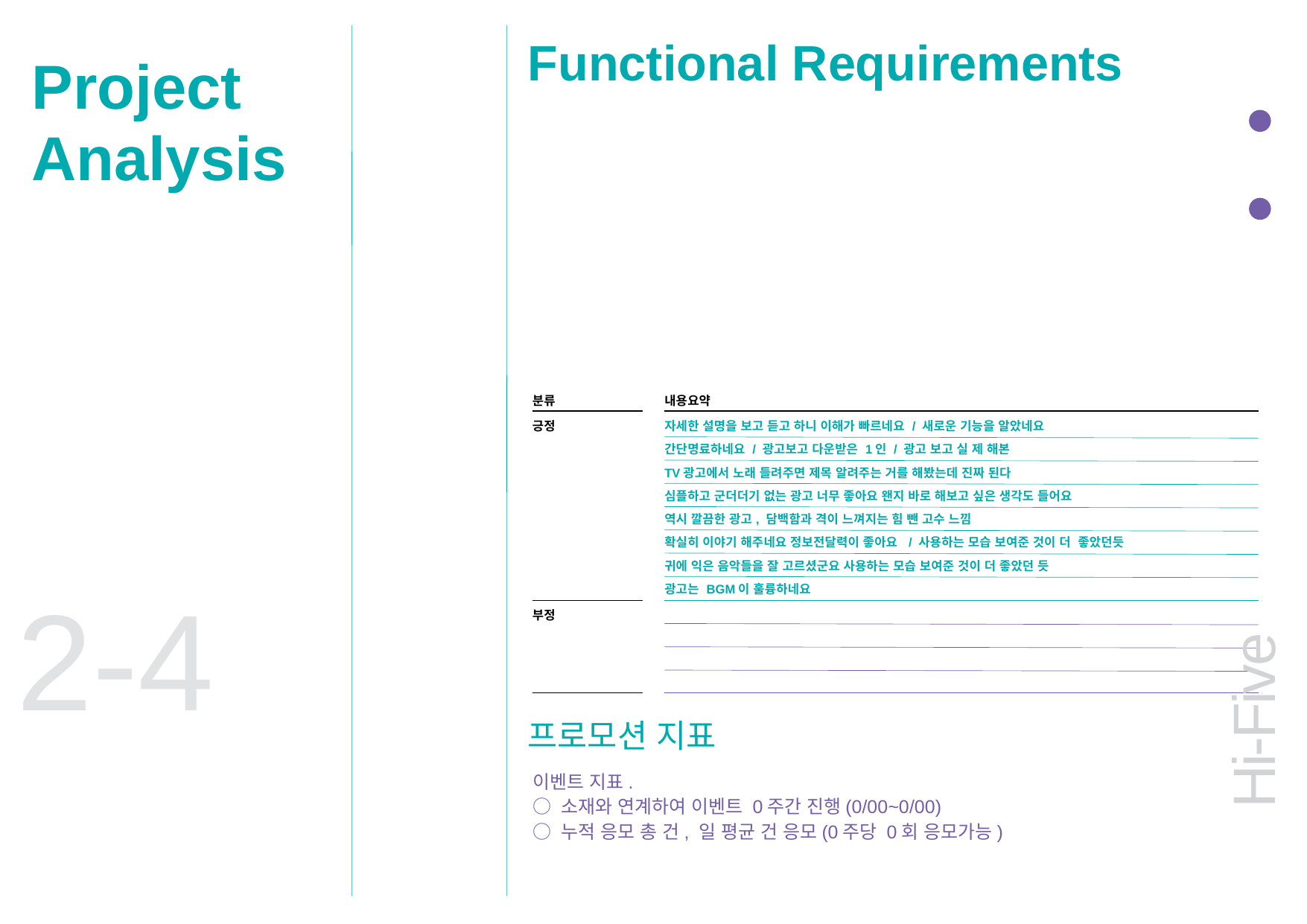

Project
Analysis
Functional Requirements
분류
내용요약
| 긍정 |
| --- |
| 부정 |
|  |
| 자세한 설명을 보고 듣고 하니 이해가 빠르네요 / 새로운 기능을 알았네요 간단명료하네요 / 광고보고 다운받은 1인 / 광고 보고 실 제 해본 TV광고에서 노래 들려주면 제목 알려주는 거를 해봤는데 진짜 된다 심플하고 군더더기 없는 광고 너무 좋아요 왠지 바로 해보고 싶은 생각도 들어요 역시 깔끔한 광고, 담백함과 격이 느껴지는 힘 뺀 고수 느낌 확실히 이야기 해주네요 정보전달력이 좋아요 / 사용하는 모습 보여준 것이 더 좋았던듯 귀에 익은 음악들을 잘 고르셨군요 사용하는 모습 보여준 것이 더 좋았던 듯 광고는 BGM이 훌륭하네요 |
| --- |
|  |
|  |
2-4
Hi-Five
프로모션 지표
이벤트 지표.
○ 소재와 연계하여 이벤트 0주간 진행(0/00~0/00)
○ 누적 응모 총 건, 일 평균 건 응모(0주당 0회 응모가능)